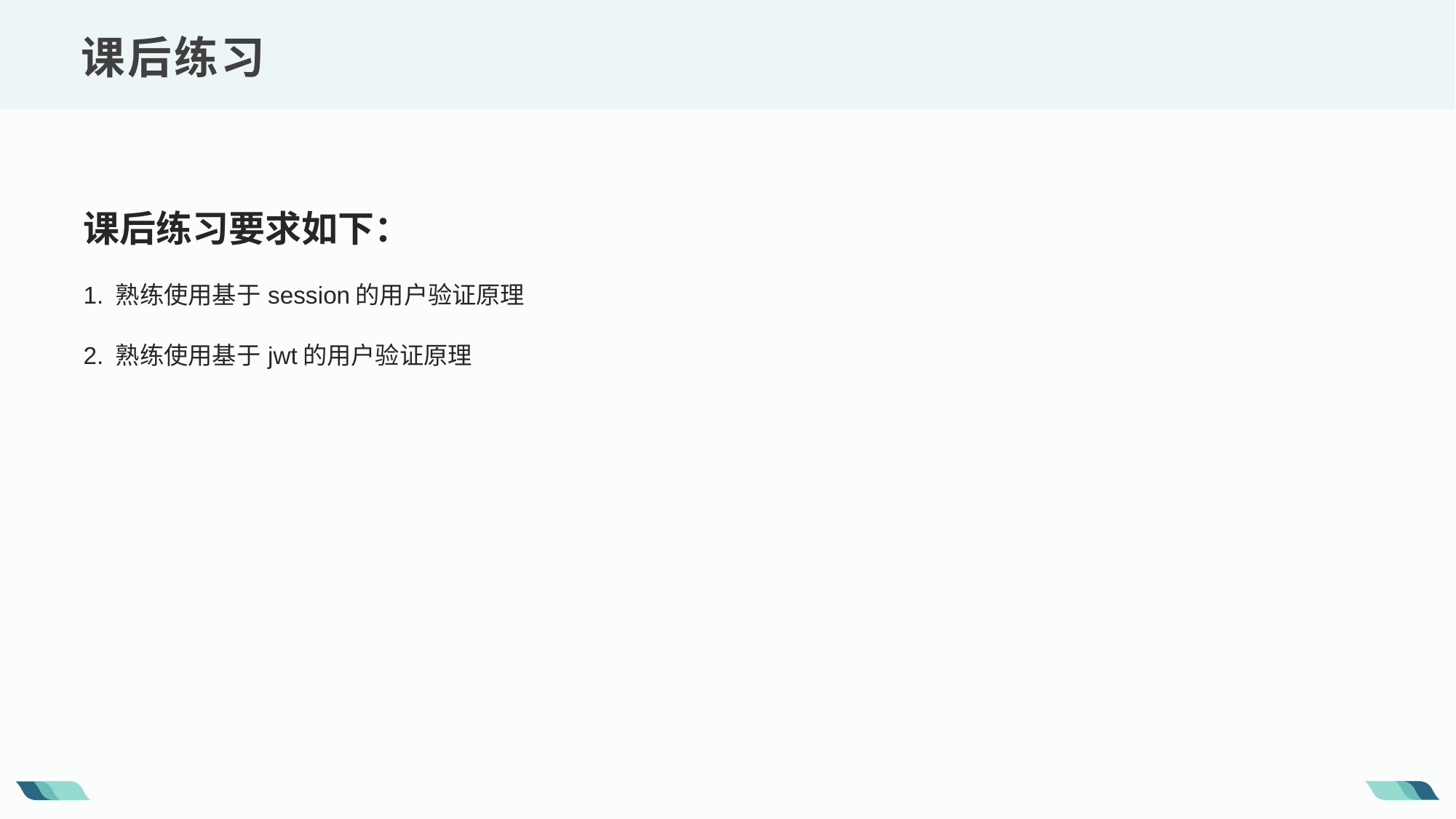

课后练习
课后练习要求如下：
1. 熟练使用基于session的用户验证原理
2. 熟练使用基于jwt的用户验证原理